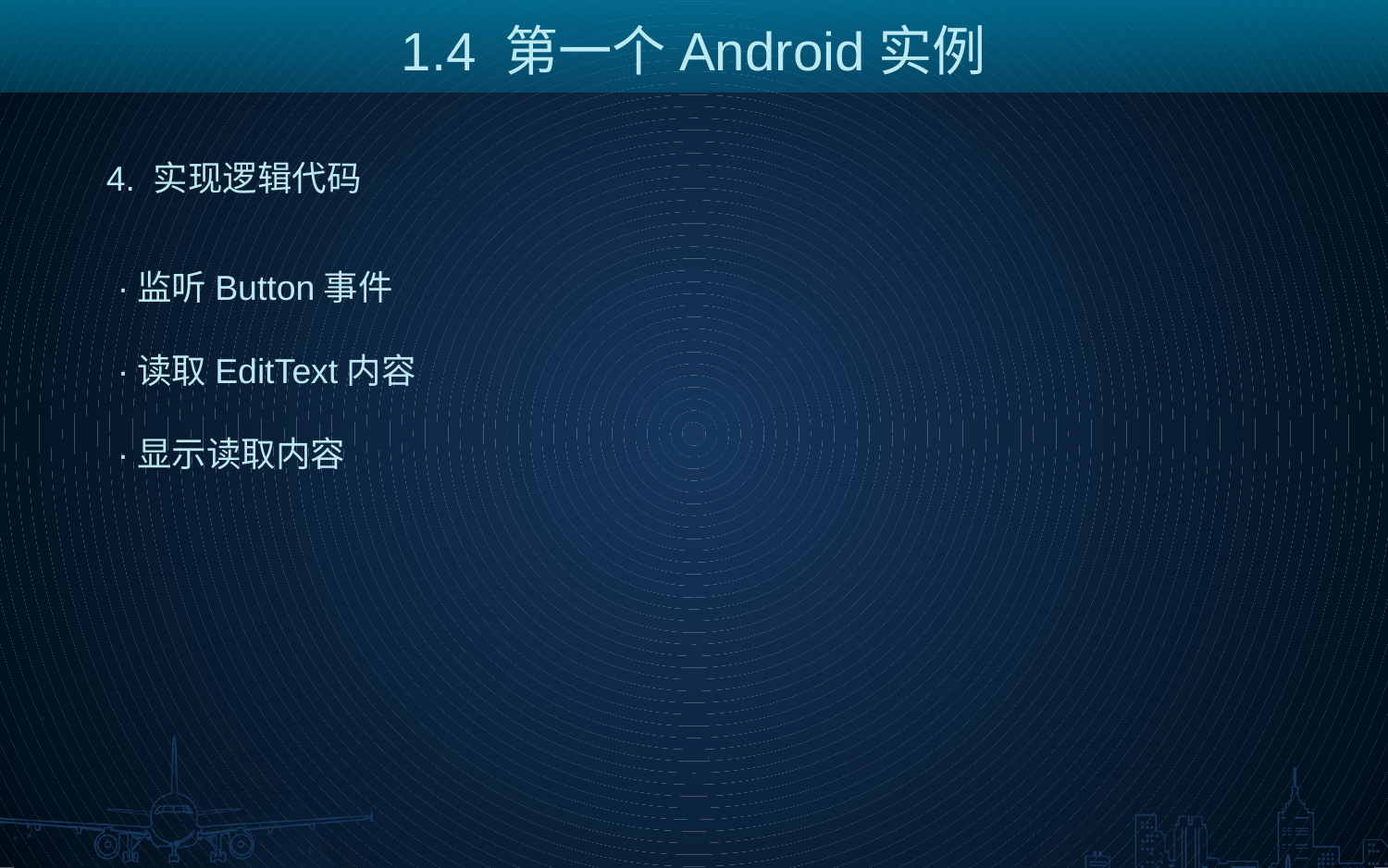

1.4 第一个Android实例
4. 实现逻辑代码
·监听Button事件

·读取EditText内容

·显示读取内容